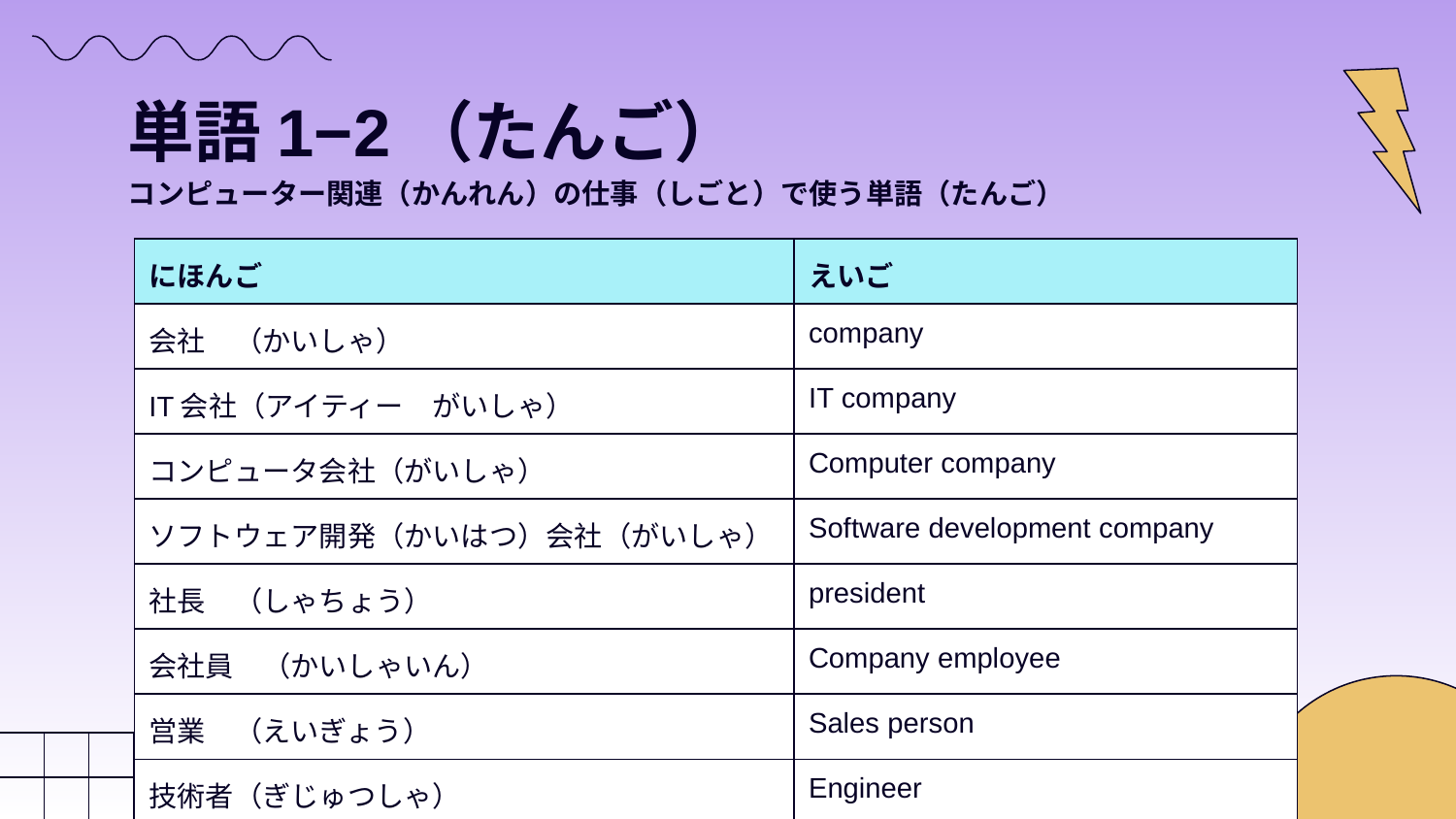

# 単語1−2（たんご） コンピューター関連（かんれん）の仕事（しごと）で使う単語（たんご）
| にほんご | えいご |
| --- | --- |
| 会社　（かいしゃ） | company |
| IT会社（アイティー　がいしゃ） | IT company |
| コンピュータ会社（がいしゃ） | Computer company |
| ソフトウェア開発（かいはつ）会社（がいしゃ） | Software development company |
| 社長　（しゃちょう） | president |
| 会社員　（かいしゃいん） | Company employee |
| 営業　（えいぎょう） | Sales person |
| 技術者（ぎじゅつしゃ） | Engineer |
| お客様 | Client、Customer |